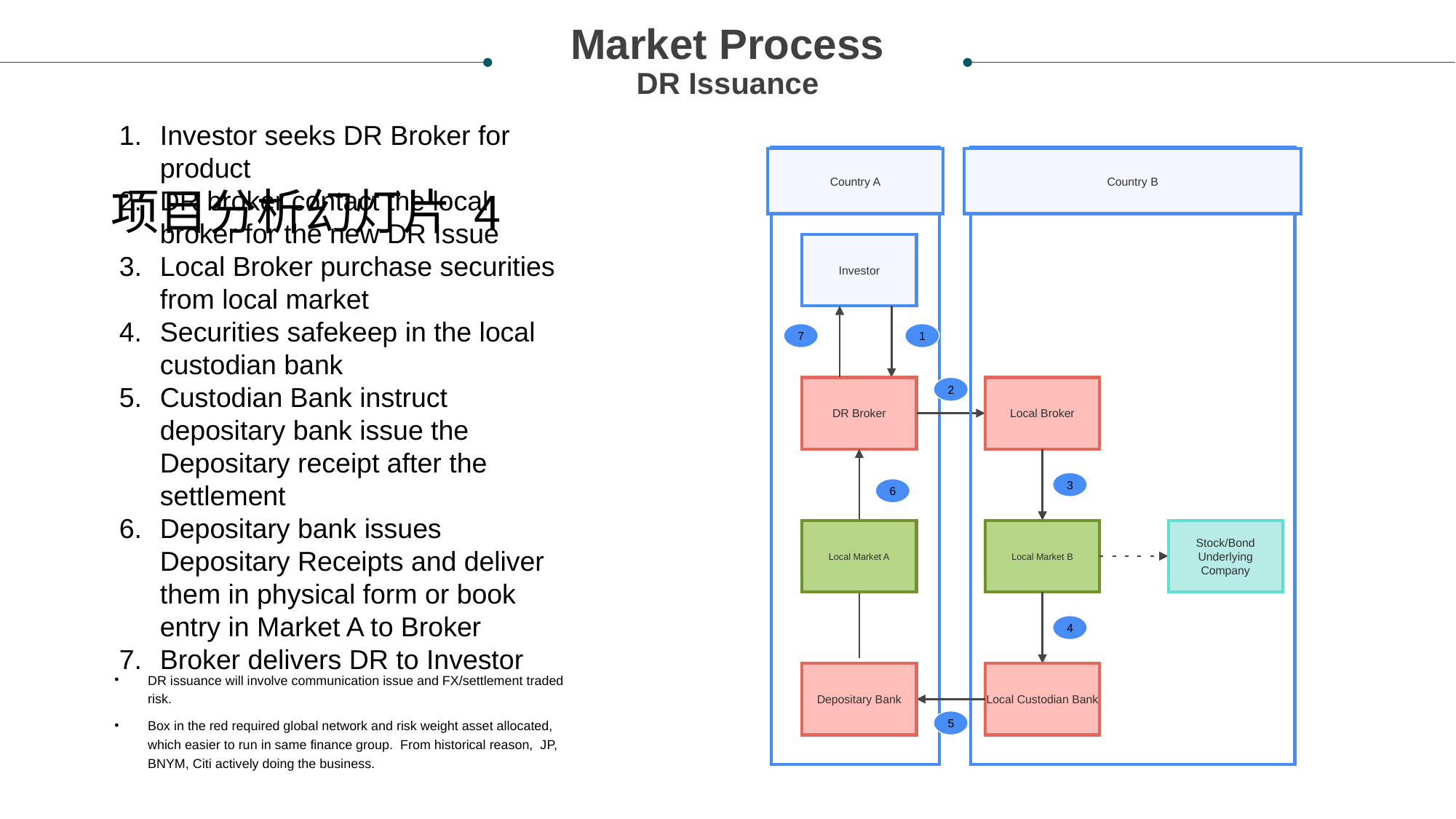

Market Process
DR Issuance
# 项目分析幻灯片 4
Investor seeks DR Broker for product
DR broker contact the local broker for the new DR Issue
Local Broker purchase securities from local market
Securities safekeep in the local custodian bank
Custodian Bank instruct depositary bank issue the Depositary receipt after the settlement
Depositary bank issues Depositary Receipts and deliver them in physical form or book entry in Market A to Broker
Broker delivers DR to Investor
Investor

Country B

7
1

Country A
DR Broker
2
Local Broker

3
6
Local Market A
Local Market B
Stock/Bond
Underlying
Company

4
Depositary Bank
Local Custodian Bank

5
DR issuance will involve communication issue and FX/settlement traded risk.
Box in the red required global network and risk weight asset allocated, which easier to run in same finance group.  From historical reason,  JP, BNYM, Citi actively doing the business.